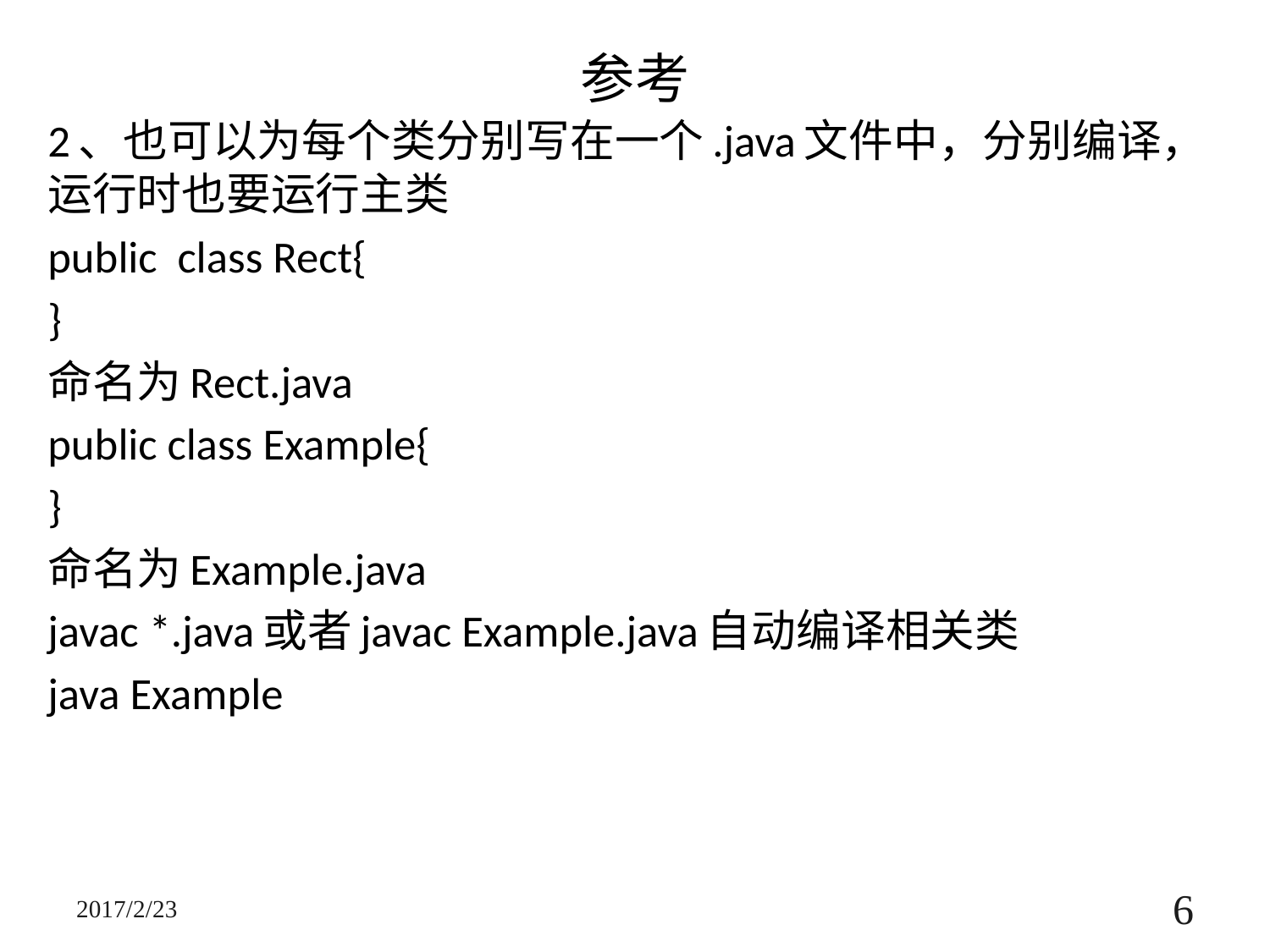

# 参考
2、也可以为每个类分别写在一个.java文件中，分别编译，运行时也要运行主类
public  class Rect{
}
命名为Rect.java
public class Example{
}
命名为Example.java
javac *.java或者javac Example.java自动编译相关类
java Example
2017/2/23
6